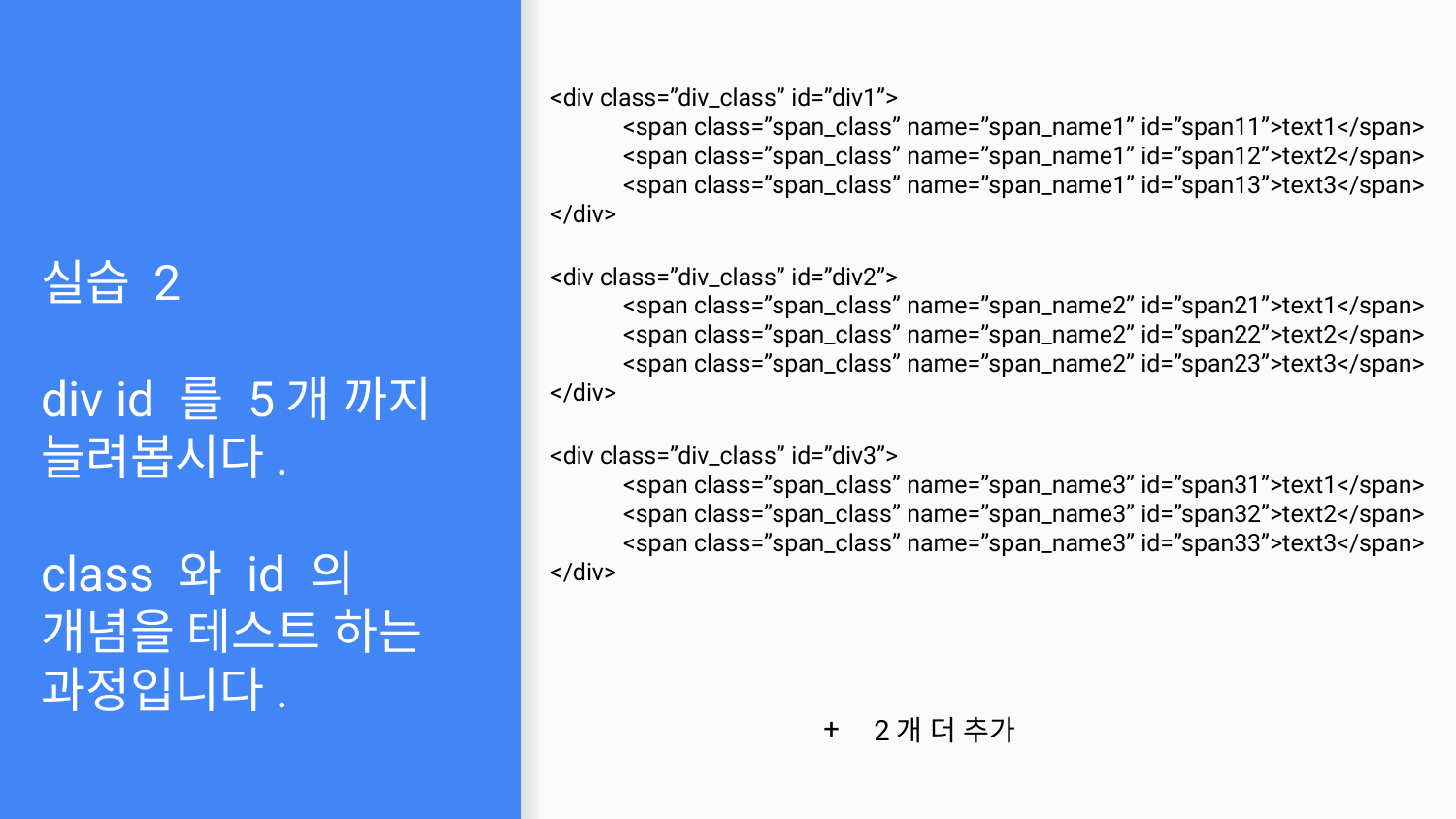

<div class=”div_class” id=”div1”>
<span class=”span_class” name=”span_name1” id=”span11”>text1</span>
<span class=”span_class” name=”span_name1” id=”span12”>text2</span>
<span class=”span_class” name=”span_name1” id=”span13”>text3</span>
</div>

<div class=”div_class” id=”div2”>
<span class=”span_class” name=”span_name2” id=”span21”>text1</span>
<span class=”span_class” name=”span_name2” id=”span22”>text2</span>
<span class=”span_class” name=”span_name2” id=”span23”>text3</span>
</div>

<div class=”div_class” id=”div3”>
<span class=”span_class” name=”span_name3” id=”span31”>text1</span>
<span class=”span_class” name=”span_name3” id=”span32”>text2</span>
<span class=”span_class” name=”span_name3” id=”span33”>text3</span>
</div>

# 실습 2

div id 를 5개 까지 늘려봅시다.

class 와 id 의 개념을 테스트 하는 과정입니다.
2개 더 추가